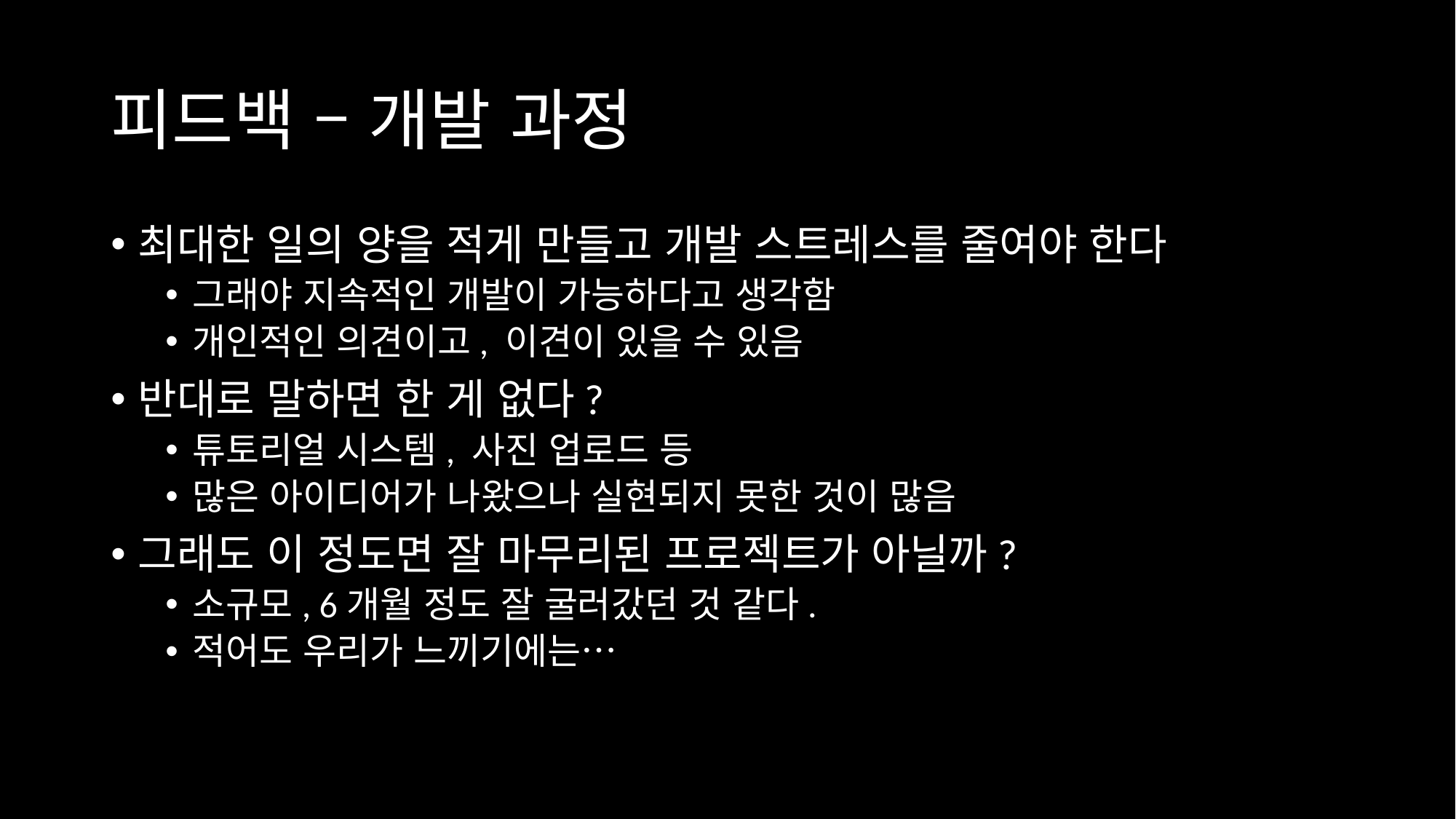

# 피드백 – 개발 과정
최대한 일의 양을 적게 만들고 개발 스트레스를 줄여야 한다
그래야 지속적인 개발이 가능하다고 생각함
개인적인 의견이고, 이견이 있을 수 있음
반대로 말하면 한 게 없다?
튜토리얼 시스템, 사진 업로드 등
많은 아이디어가 나왔으나 실현되지 못한 것이 많음
그래도 이 정도면 잘 마무리된 프로젝트가 아닐까?
소규모, 6개월 정도 잘 굴러갔던 것 같다.
적어도 우리가 느끼기에는…